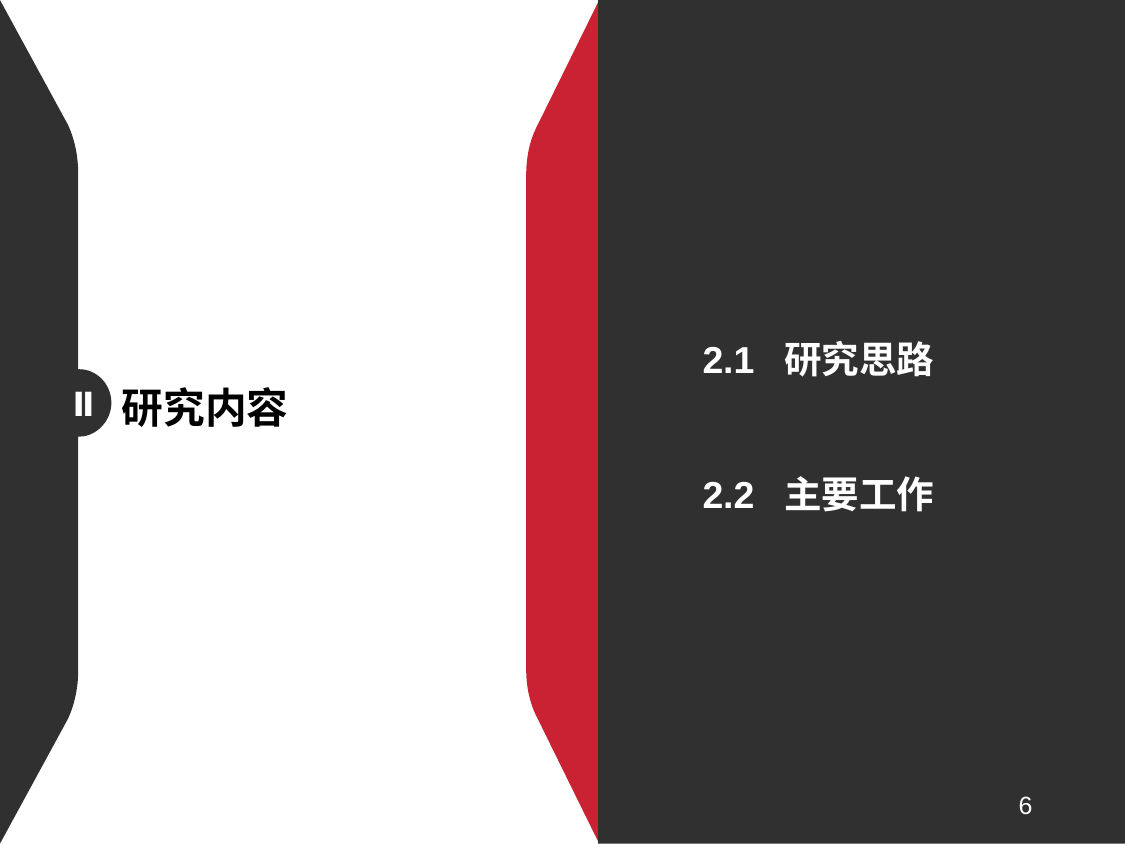

2.1  研究思路
2.2  主要工作

Ⅱ
研究内容
6